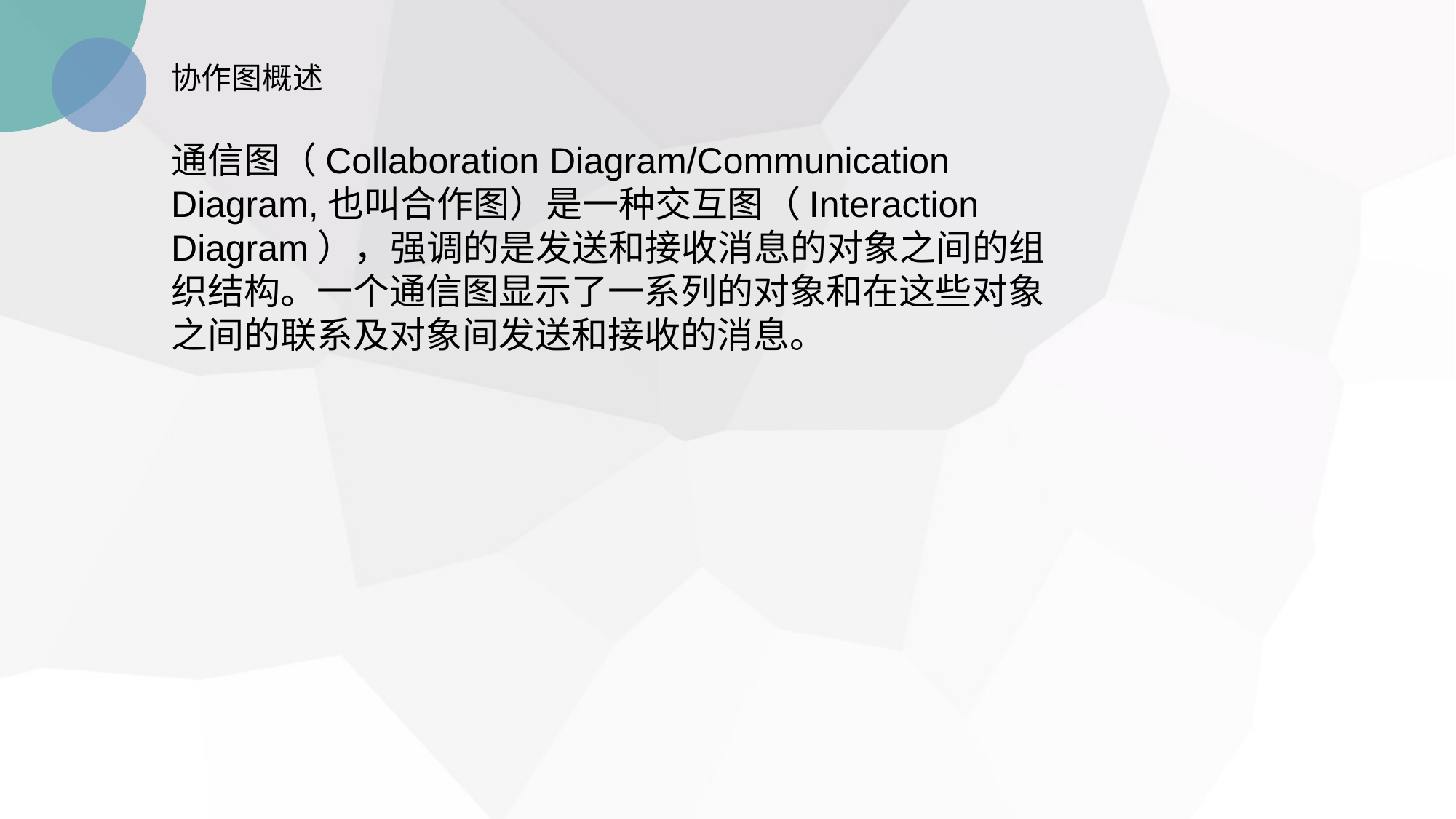

协作图概述
通信图（Collaboration Diagram/Communication Diagram,也叫合作图）是一种交互图（Interaction Diagram），强调的是发送和接收消息的对象之间的组织结构。一个通信图显示了一系列的对象和在这些对象之间的联系及对象间发送和接收的消息。